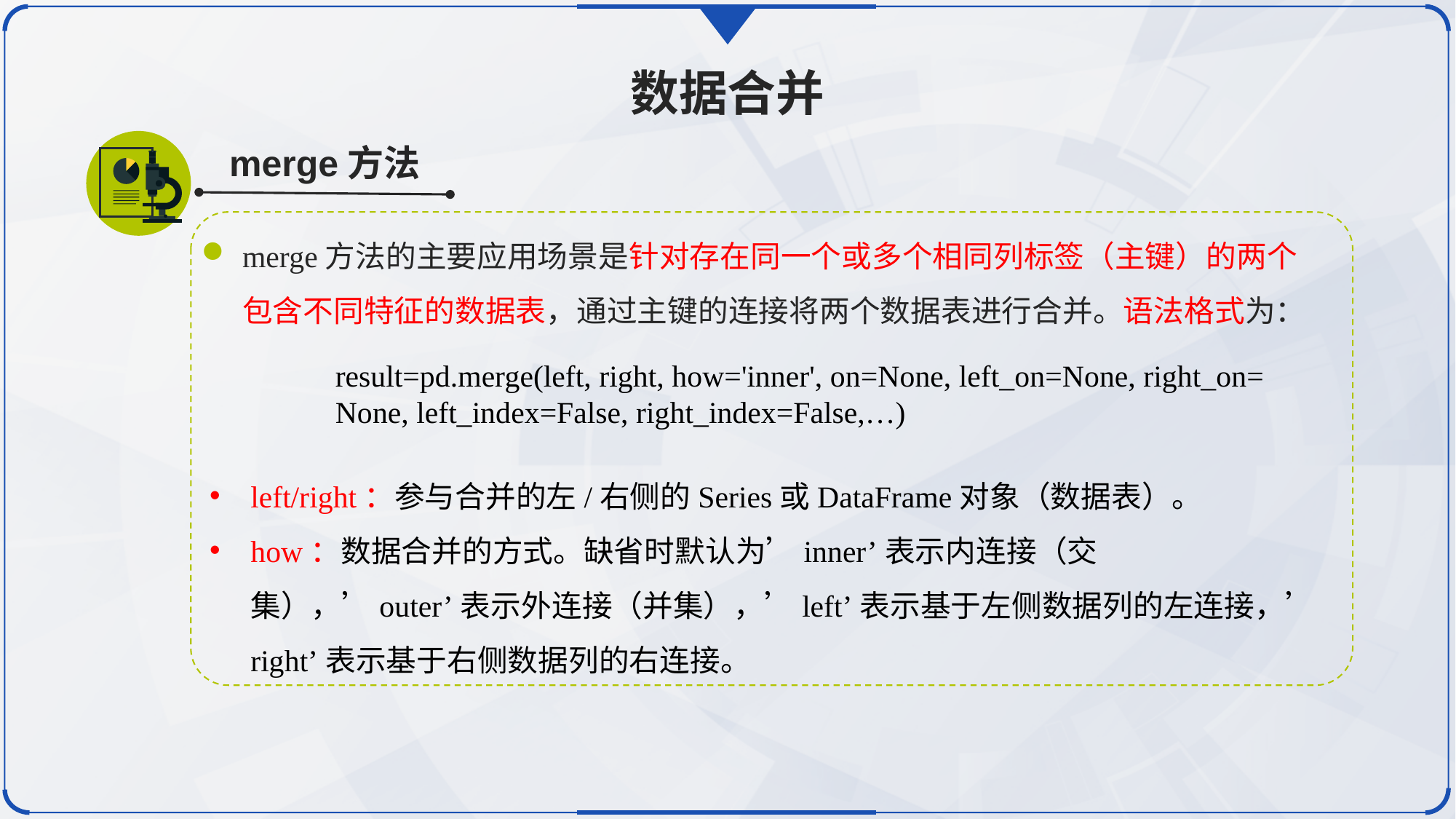

数据合并

merge方法

merge方法的主要应用场景是针对存在同一个或多个相同列标签（主键）的两个包含不同特征的数据表，通过主键的连接将两个数据表进行合并。语法格式为：

result=pd.merge(left, right, how='inner', on=None, left_on=None, right_on= None, left_index=False, right_index=False,…)
left/right：参与合并的左/右侧的Series或DataFrame对象（数据表）。
how：数据合并的方式。缺省时默认为’inner’表示内连接（交集），’outer’表示外连接（并集），’left’表示基于左侧数据列的左连接，’right’表示基于右侧数据列的右连接。